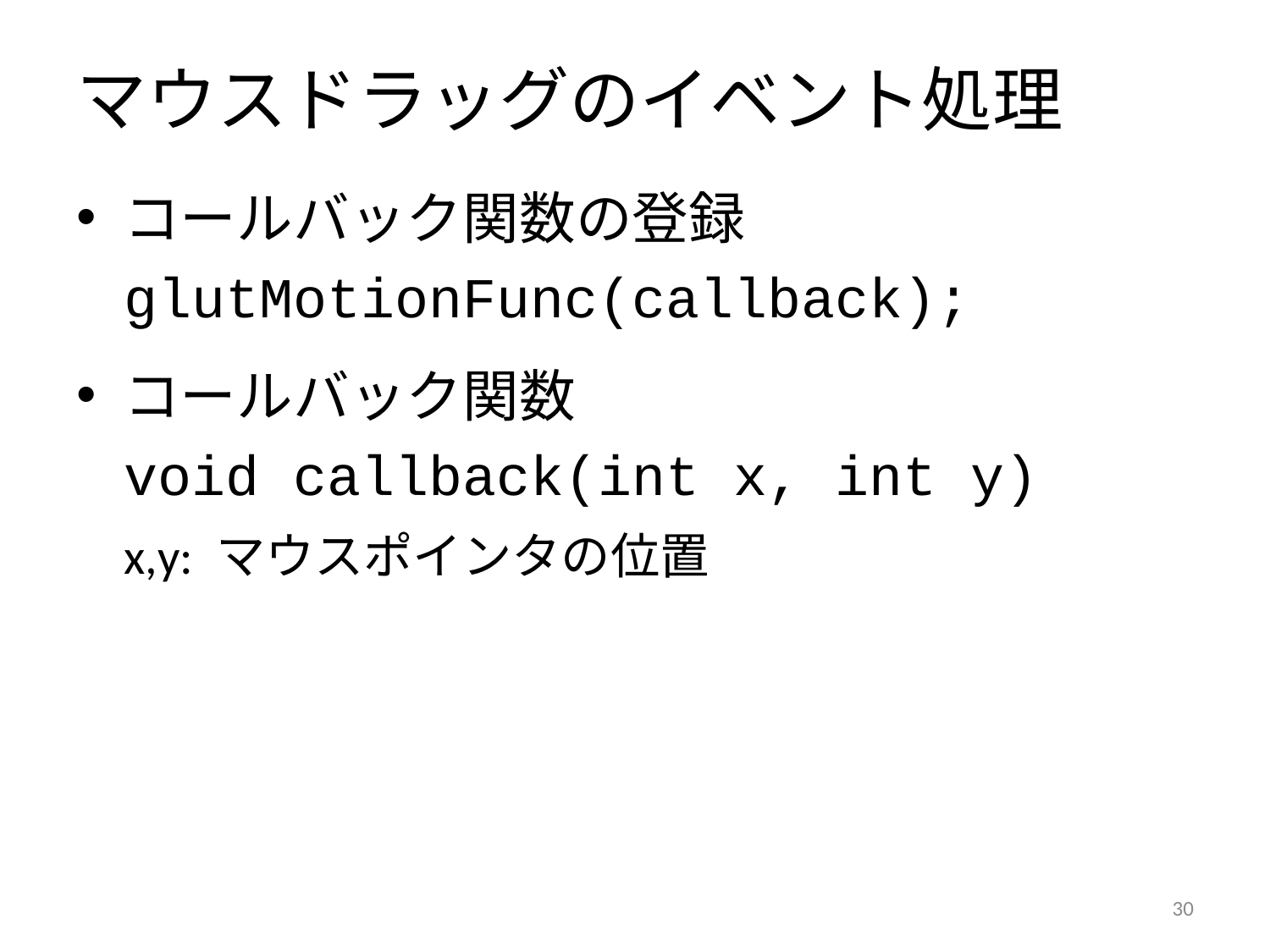

# マウスドラッグのイベント処理
コールバック関数の登録
	glutMotionFunc(callback);

コールバック関数
	void callback(int x, int y)
 	x,y: マウスポインタの位置
30